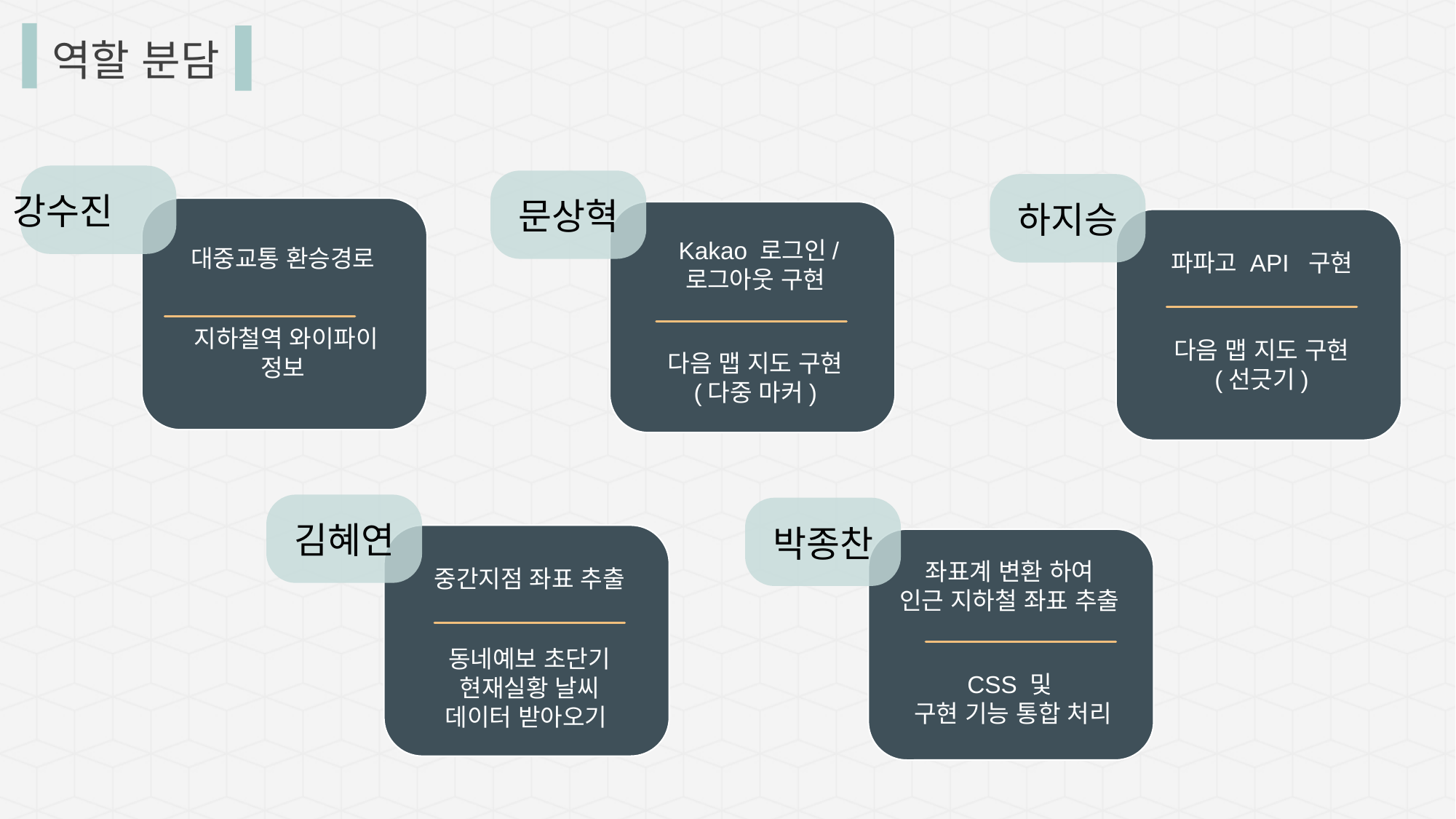

역할 분담

강수진

문상혁

하지승

대중교통 환승경로

지하철역 와이파이 정보

 Kakao 로그인/ 로그아웃 구현

다음 맵 지도 구현
(다중 마커)

파파고 API  구현

다음 맵 지도 구현
(선긋기)

김혜연

박종찬

중간지점 좌표 추출

동네예보 초단기 현재실황 날씨 데이터 받아오기

좌표계 변환 하여
인근 지하철 좌표 추출

CSS 및
구현 기능 통합 처리